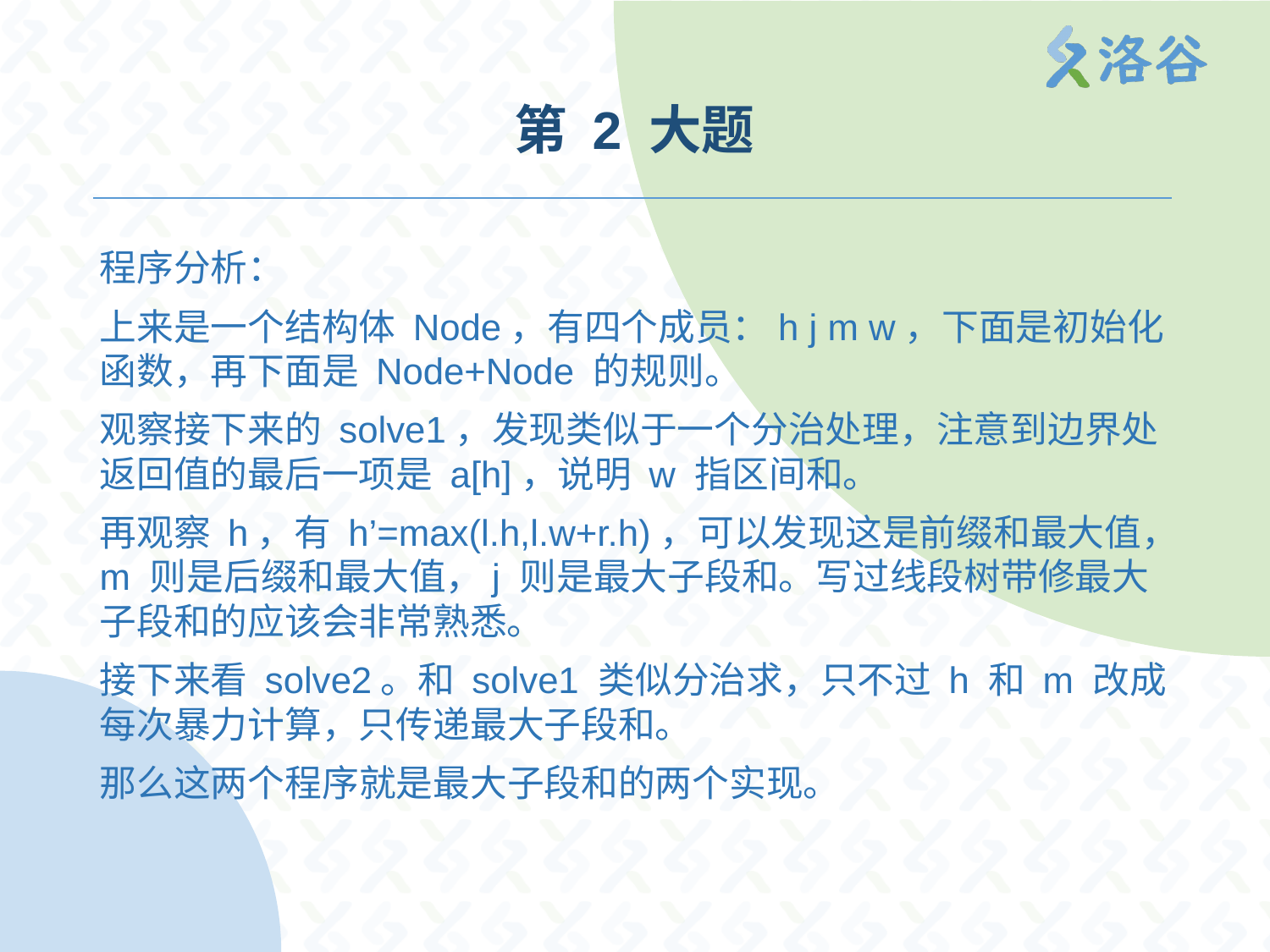

# 第 2 大题
程序分析：
上来是一个结构体 Node，有四个成员：h j m w，下面是初始化函数，再下面是 Node+Node 的规则。
观察接下来的 solve1，发现类似于一个分治处理，注意到边界处返回值的最后一项是 a[h]，说明 w 指区间和。
再观察 h，有 h’=max(l.h,l.w+r.h)，可以发现这是前缀和最大值，m 则是后缀和最大值，j 则是最大子段和。写过线段树带修最大子段和的应该会非常熟悉。
接下来看 solve2。和 solve1 类似分治求，只不过 h 和 m 改成每次暴力计算，只传递最大子段和。
那么这两个程序就是最大子段和的两个实现。